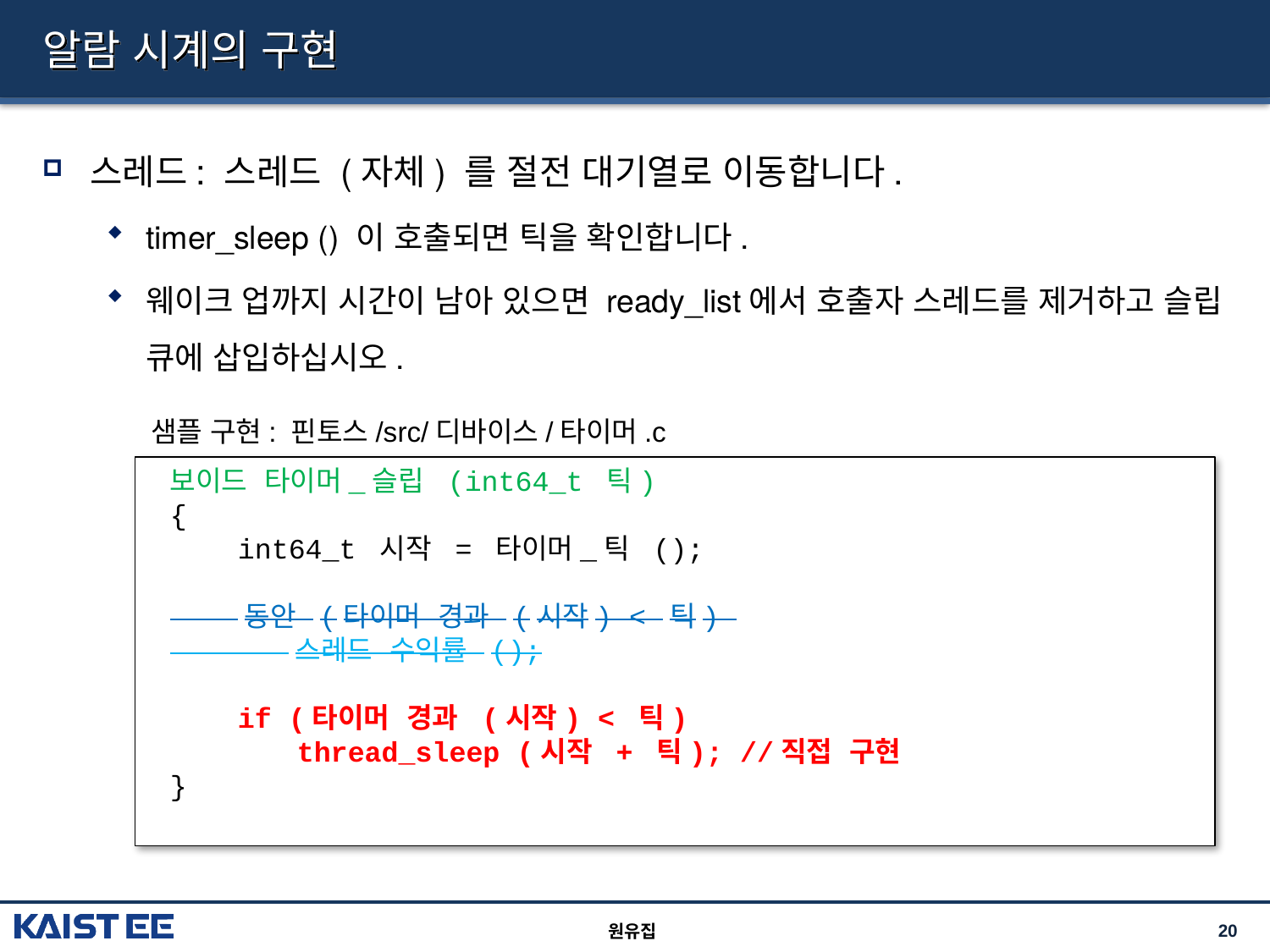

# 알람 시계의 구현
스레드: 스레드 (자체) 를 절전 대기열로 이동합니다.
timer_sleep () 이 호출되면 틱을 확인합니다.
웨이크 업까지 시간이 남아 있으면 ready_list에서 호출자 스레드를 제거하고 슬립 큐에 삽입하십시오.
샘플 구현: 핀토스/src/디바이스/타이머.c
보이드 타이머_슬립 (int64_t 틱)
{
    int64_t 시작 = 타이머_틱 ();

    동안 (타이머 경과 (시작) < 틱)
       스레드 수익률 ();

    if (타이머 경과 (시작) < 틱)
	thread_sleep (시작 + 틱); //직접 구현
}
원유집
20